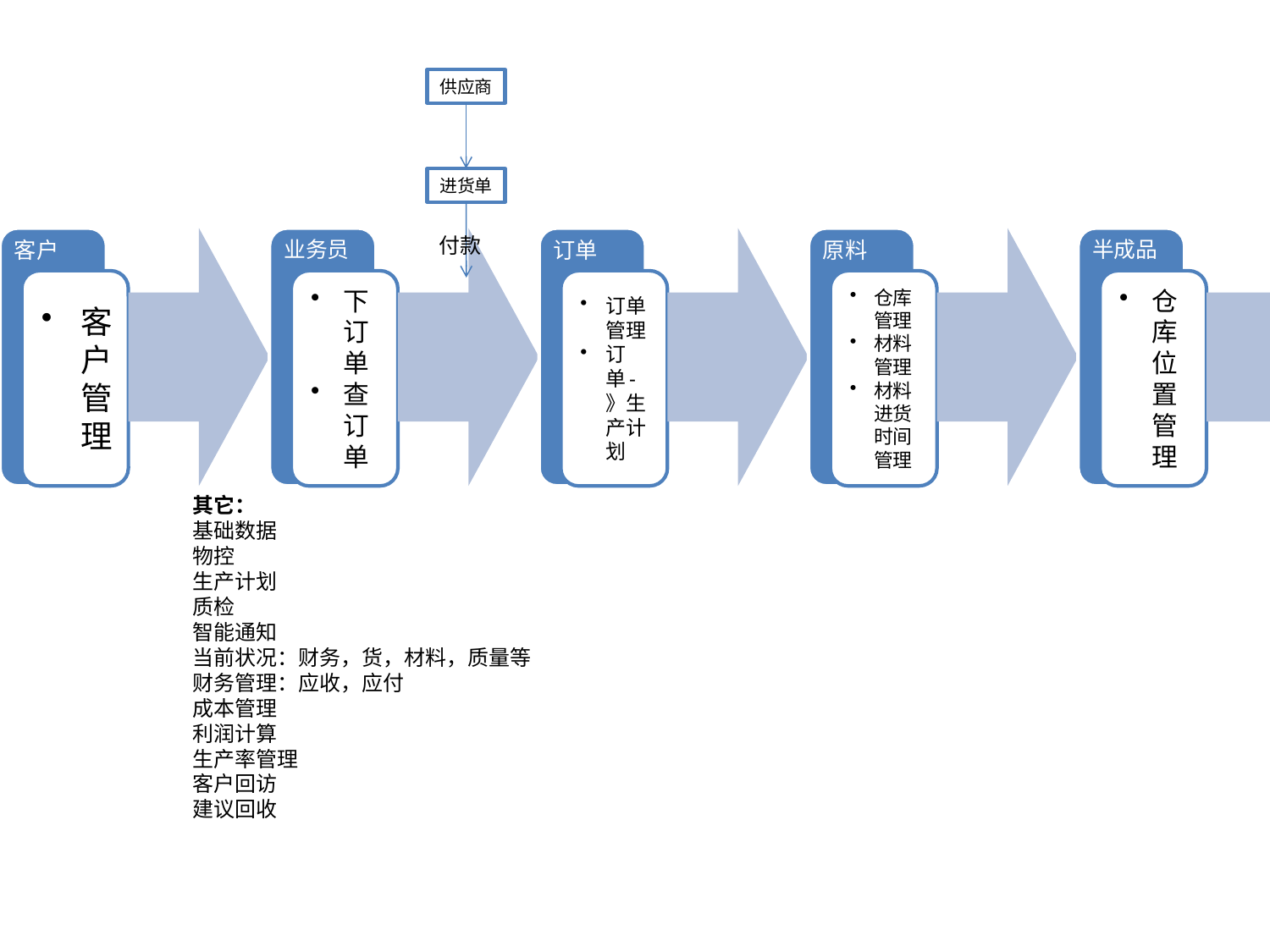

供应商
进货单
付款
客户
客户管理
业务员
下订单
订单
订单管理
原料
半成品
成品
仓库
订单-》生产计划
仓库管理
材料管理
材料进货时间管理
仓库位置管理
仓库位置管理
仓库管理
查订单
其它：
基础数据
物控
生产计划
质检
智能通知
当前状况：财务，货，材料，质量等
财务管理：应收，应付
成本管理
利润计算
生产率管理
客户回访
建议回收